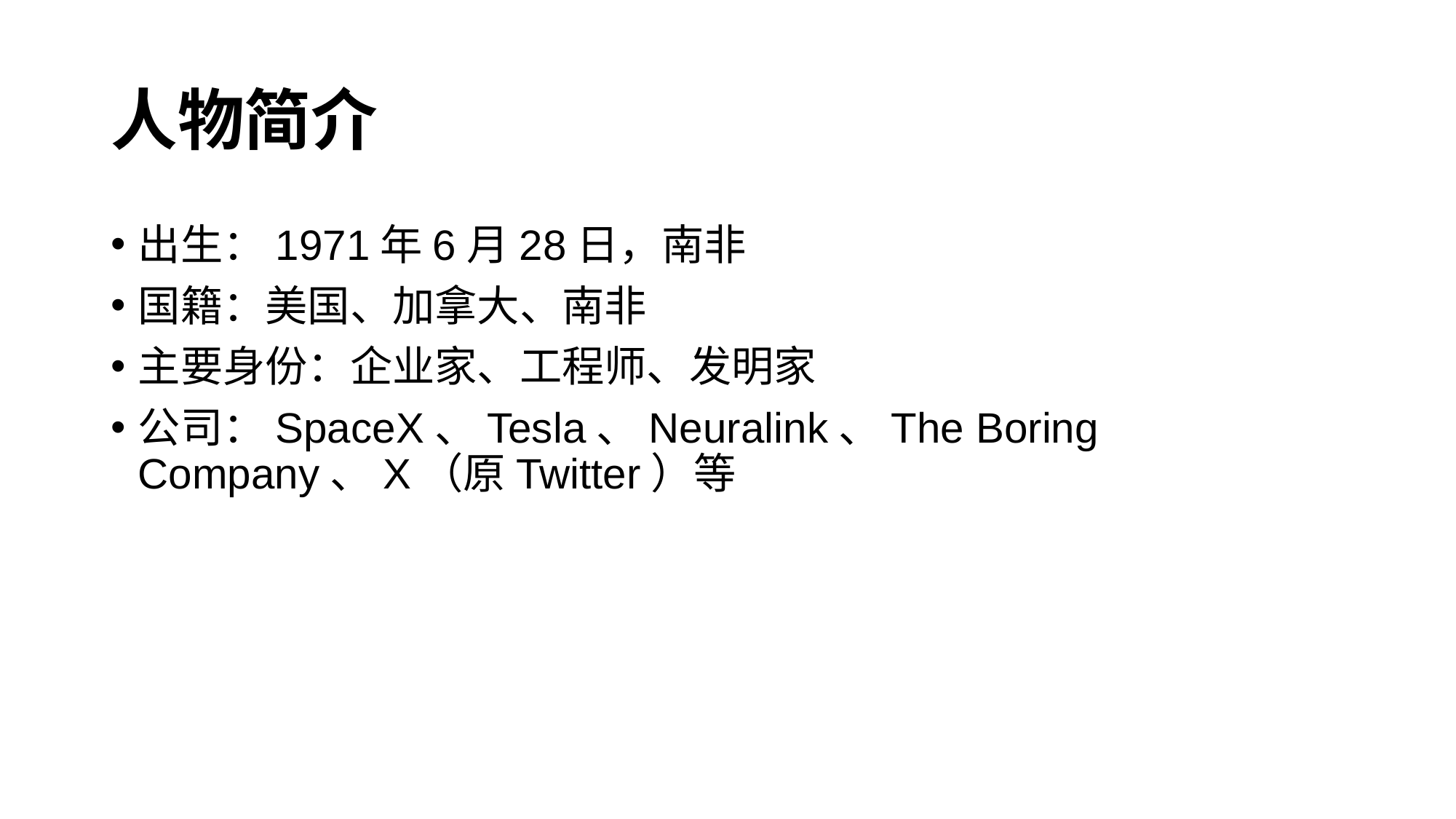

# 人物简介
出生：1971年6月28日，南非
国籍：美国、加拿大、南非
主要身份：企业家、工程师、发明家
公司：SpaceX、Tesla、Neuralink、The Boring Company、X（原Twitter）等